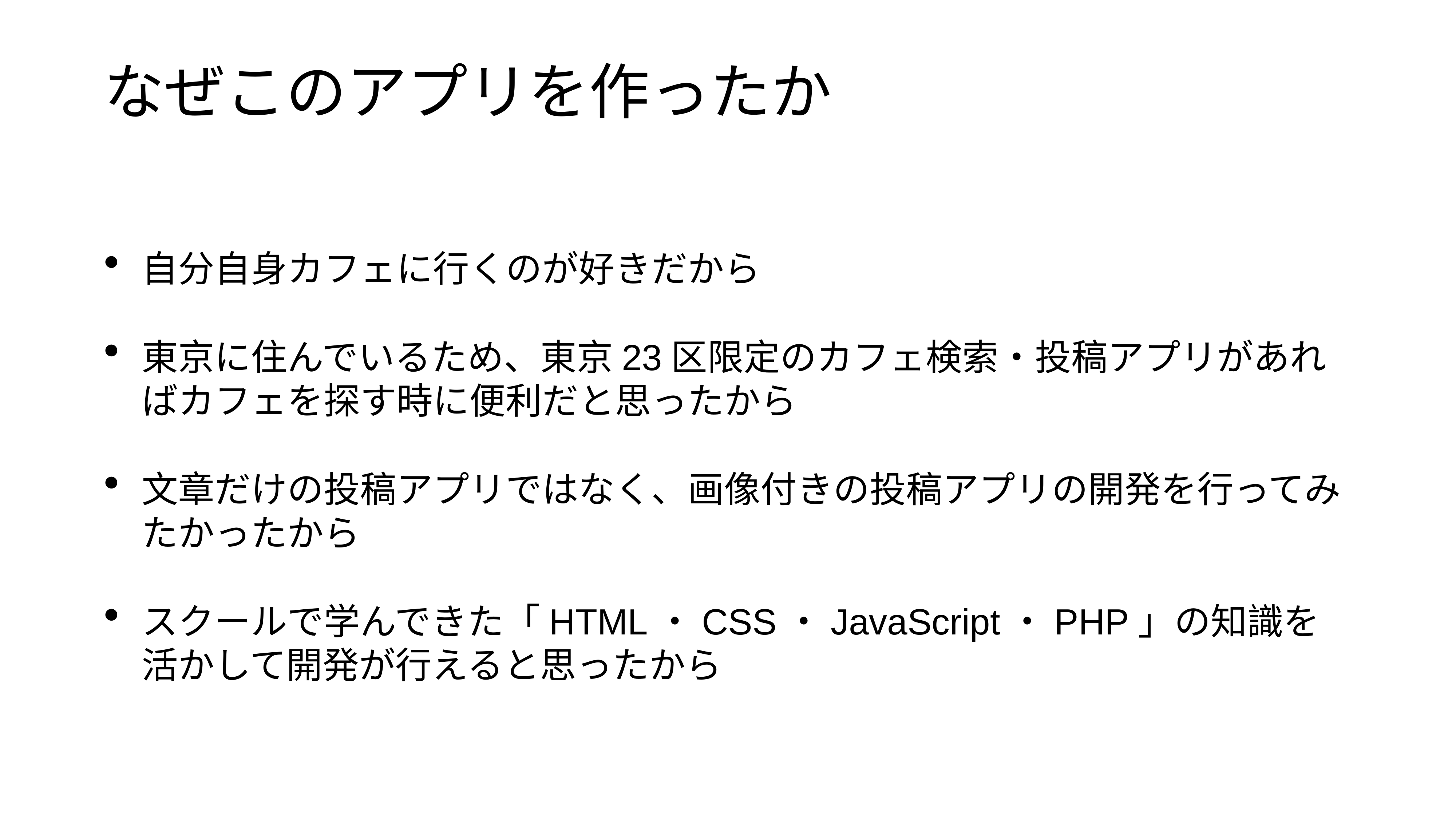

# なぜこのアプリを作ったか
自分自身カフェに行くのが好きだから
東京に住んでいるため、東京23区限定のカフェ検索・投稿アプリがあればカフェを探す時に便利だと思ったから
文章だけの投稿アプリではなく、画像付きの投稿アプリの開発を行ってみたかったから
スクールで学んできた「HTML・CSS・JavaScript・PHP」の知識を活かして開発が行えると思ったから